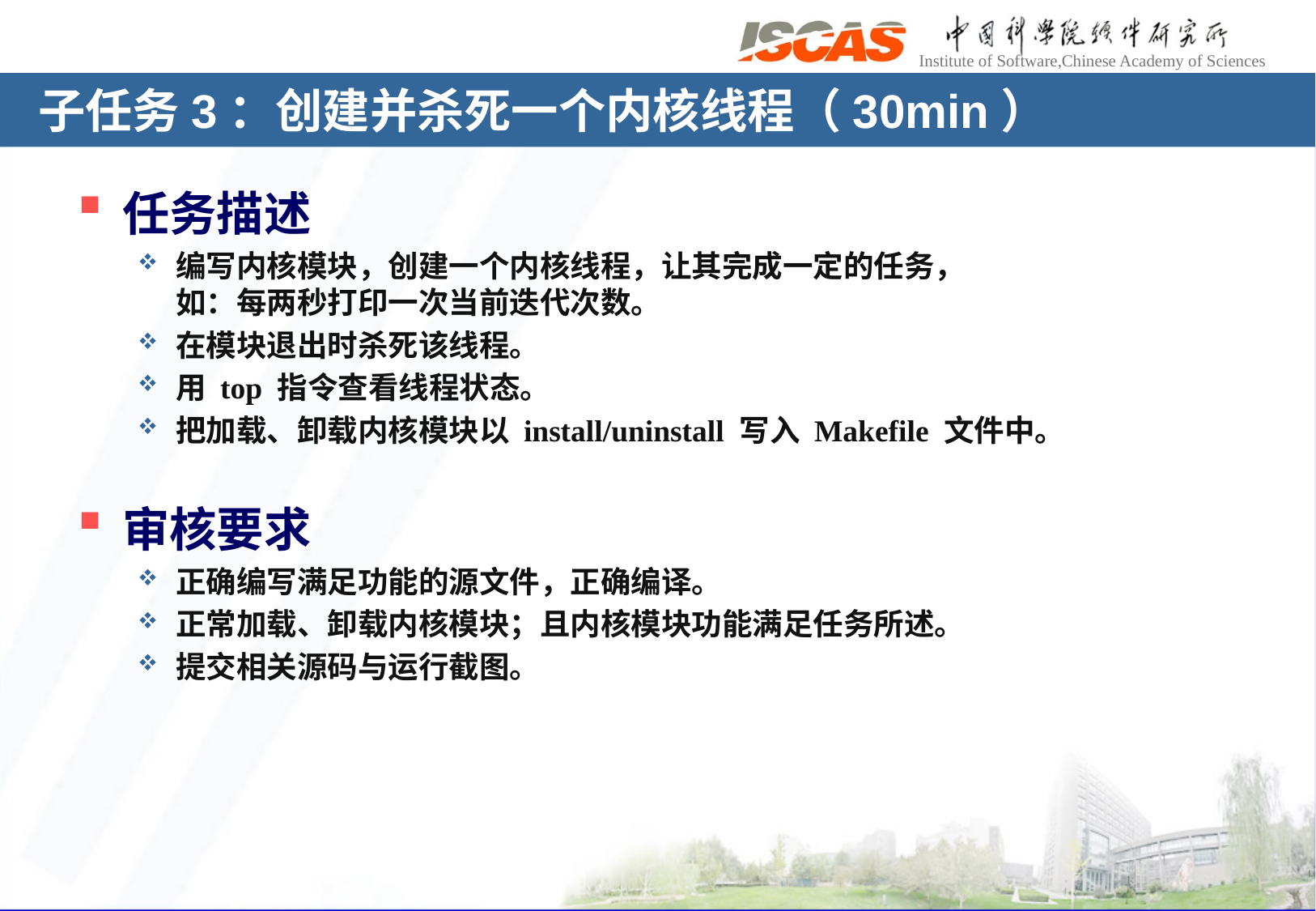

# 子任务3：创建并杀死一个内核线程（30min）
任务描述
编写内核模块，创建一个内核线程，让其完成一定的任务，
如：每两秒打印一次当前迭代次数。
在模块退出时杀死该线程。
用 top 指令查看线程状态。
把加载、卸载内核模块以 install/uninstall 写入 Makefile 文件中。

审核要求
正确编写满足功能的源文件，正确编译。
正常加载、卸载内核模块；且内核模块功能满足任务所述。
提交相关源码与运行截图。